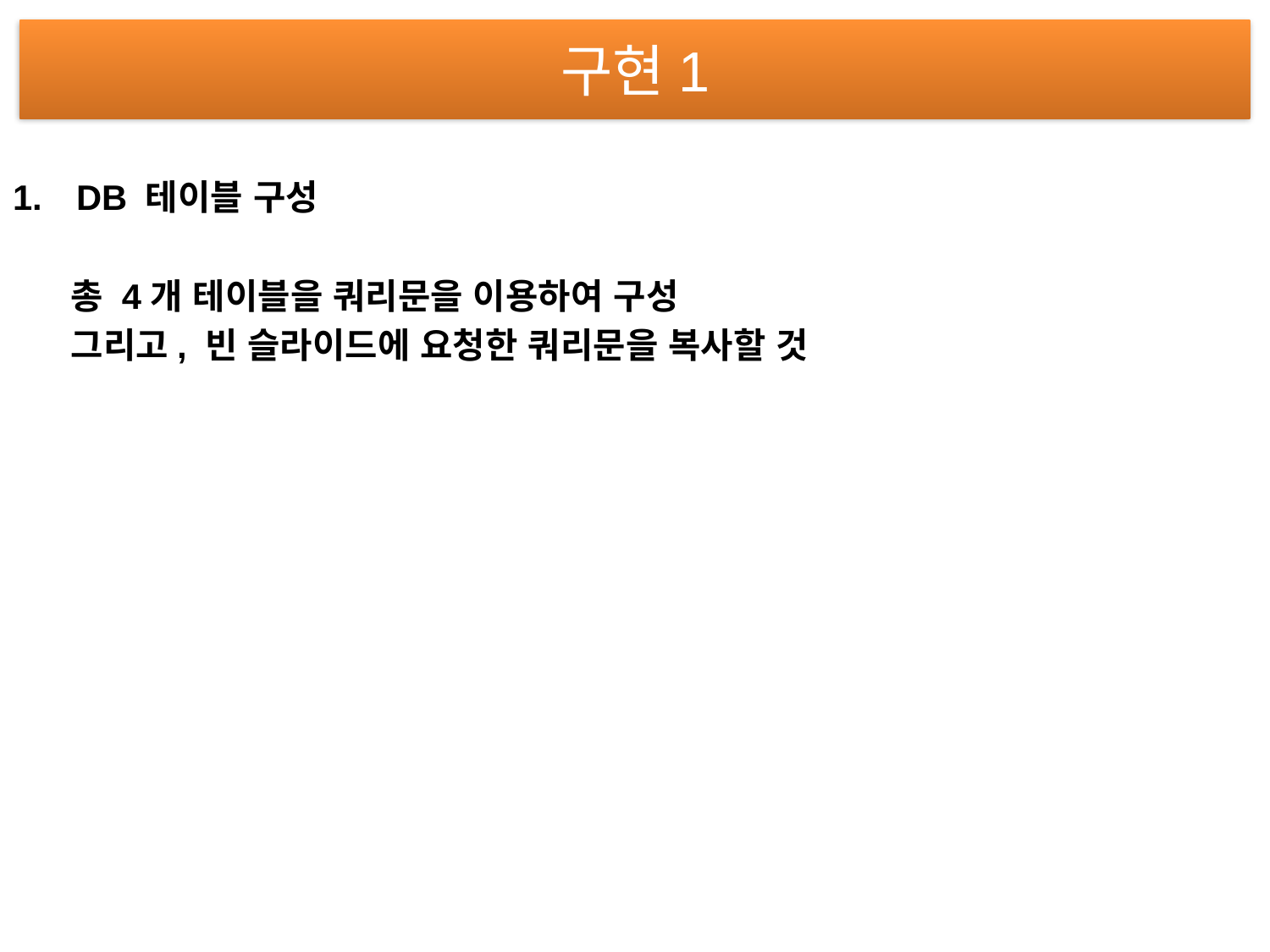

# 구현1
DB 테이블 구성

     총 4개 테이블을 쿼리문을 이용하여 구성
     그리고, 빈 슬라이드에 요청한 쿼리문을 복사할 것